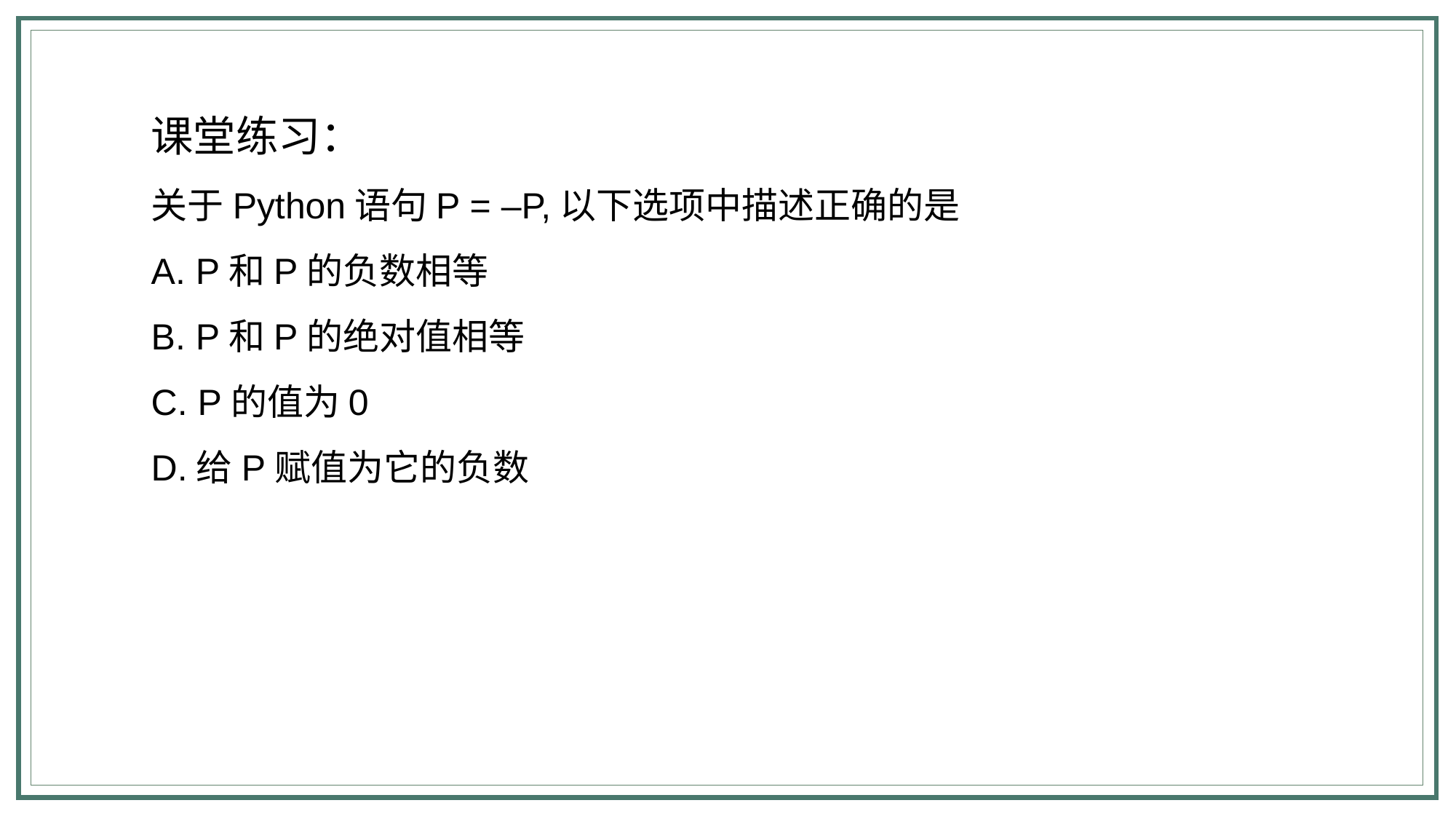

课堂练习：
关于Python语句P = –P,以下选项中描述正确的是
A. P和P的负数相等
B. P和P的绝对值相等
C. P的值为0
D.给P赋值为它的负数